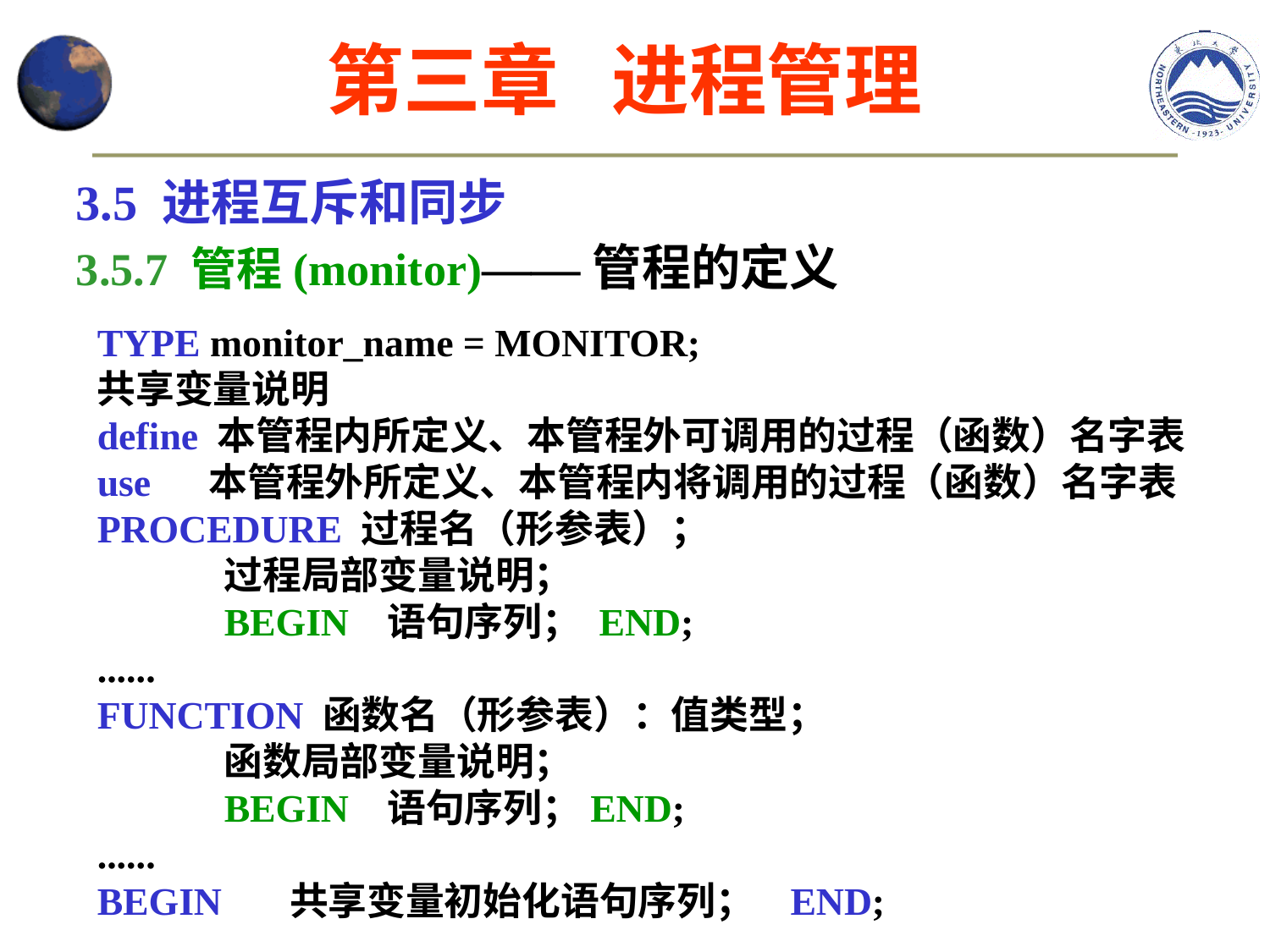

第三章   进程管理
3.5 进程互斥和同步
3.5.7 管程(monitor)——管程的定义
TYPE monitor_name = MONITOR;
共享变量说明
define 本管程内所定义、本管程外可调用的过程（函数）名字表
use     本管程外所定义、本管程内将调用的过程（函数）名字表
PROCEDURE 过程名（形参表）；
	过程局部变量说明；
	BEGIN   语句序列； END;
......
FUNCTION 函数名（形参表）：值类型；
	函数局部变量说明；
	BEGIN   语句序列；END;
......
BEGIN      共享变量初始化语句序列；   END;